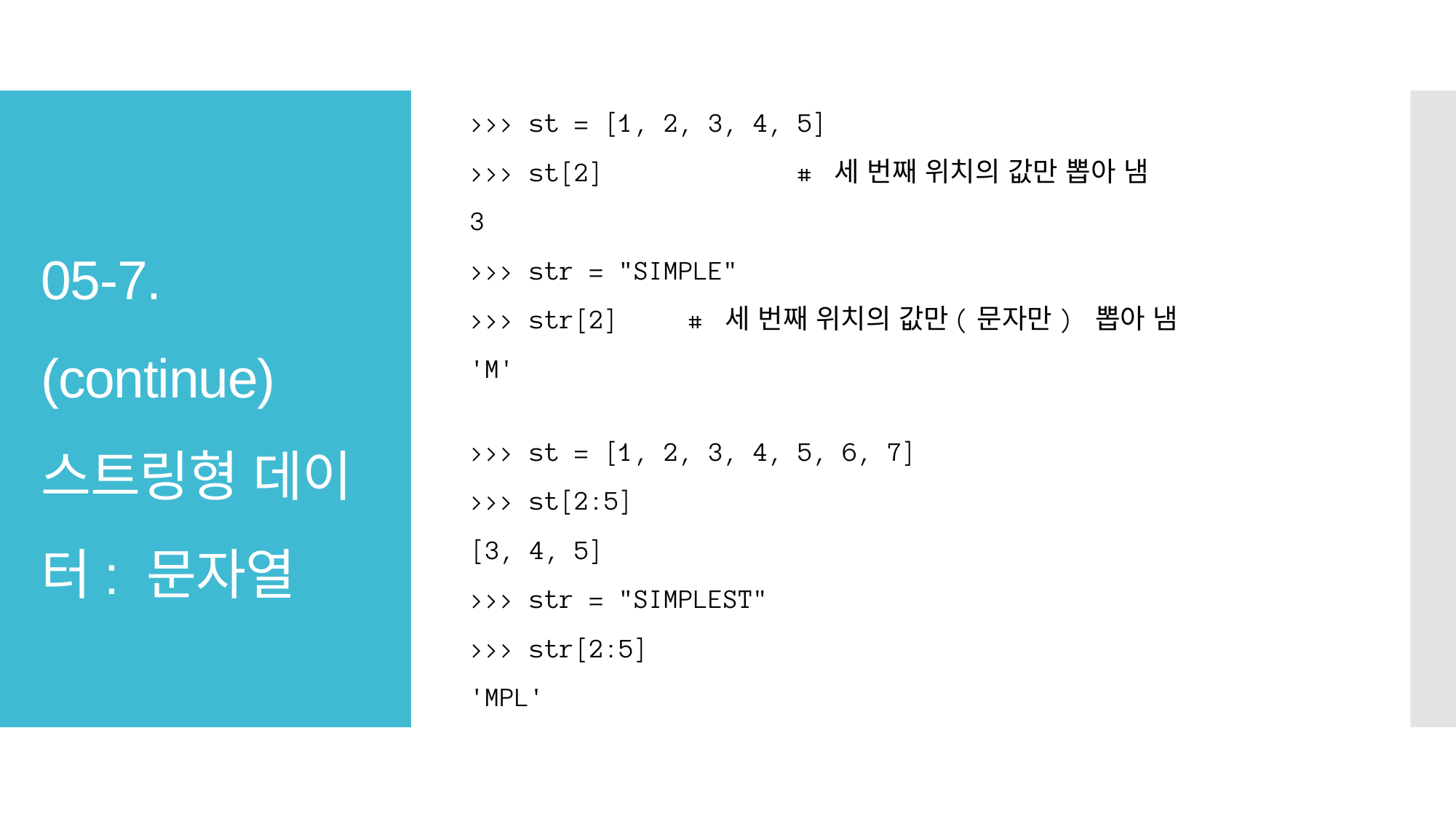

>>> st = [1, 2, 3, 4, 5]
>>> st[2] 		# 세 번째 위치의 값만 뽑아 냄
3
>>> str = "SIMPLE"
>>> str[2] 	# 세 번째 위치의 값만(문자만) 뽑아 냄
'M'
# 05-7. (continue) 스트링형 데이터: 문자열
>>> st = [1, 2, 3, 4, 5, 6, 7]
>>> st[2:5]
[3, 4, 5]
>>> str = "SIMPLEST"
>>> str[2:5]
'MPL'